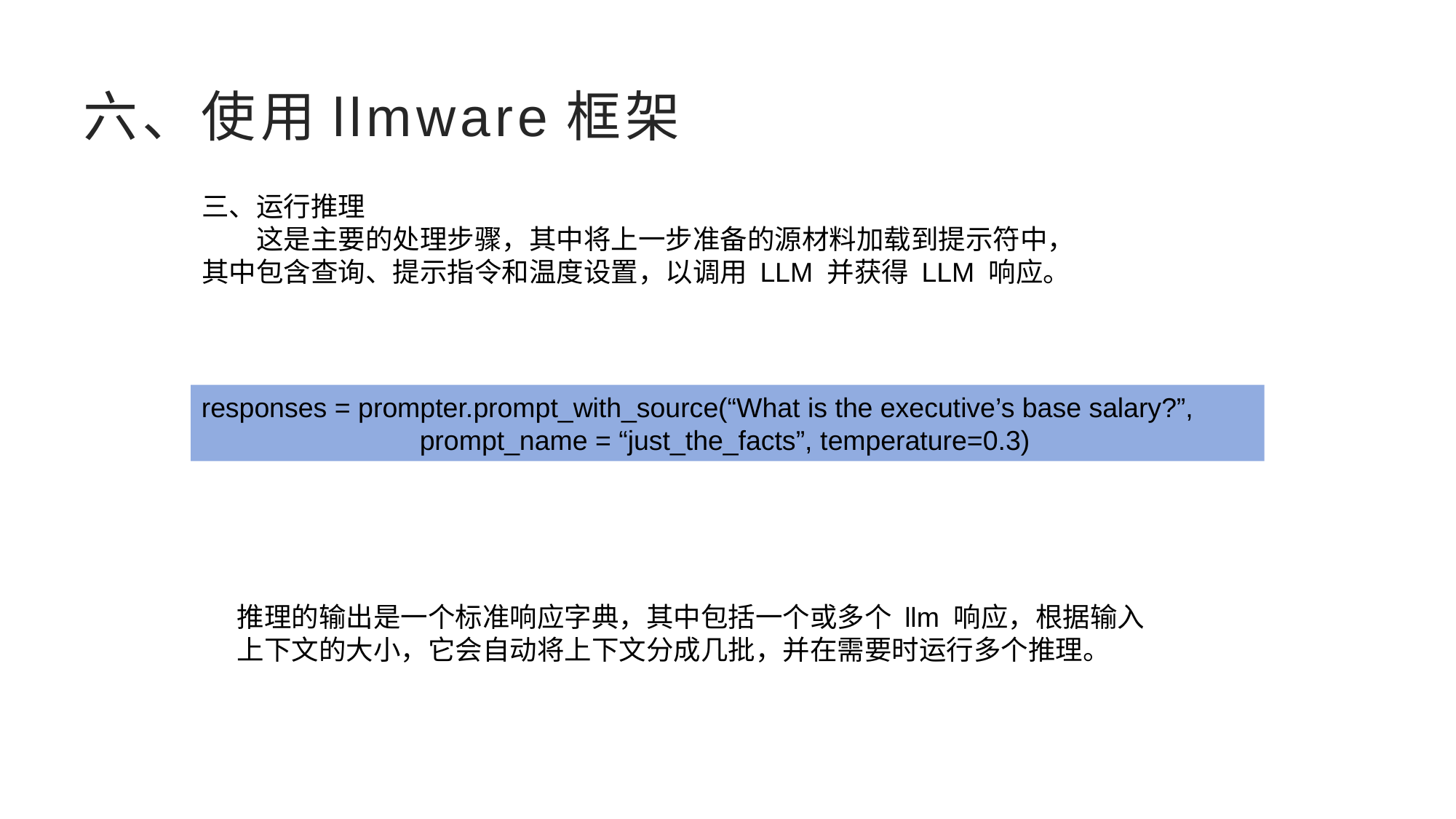

# 六、使用llmware框架
三、运行推理
这是主要的处理步骤，其中将上一步准备的源材料加载到提示符中，其中包含查询、提示指令和温度设置，以调用 LLM 并获得 LLM 响应。
responses = prompter.prompt_with_source(“What is the executive’s base salary?”, 		prompt_name = “just_the_facts”, temperature=0.3)
推理的输出是一个标准响应字典，其中包括一个或多个 llm 响应，根据输入上下文的大小，它会自动将上下文分成几批，并在需要时运行多个推理。